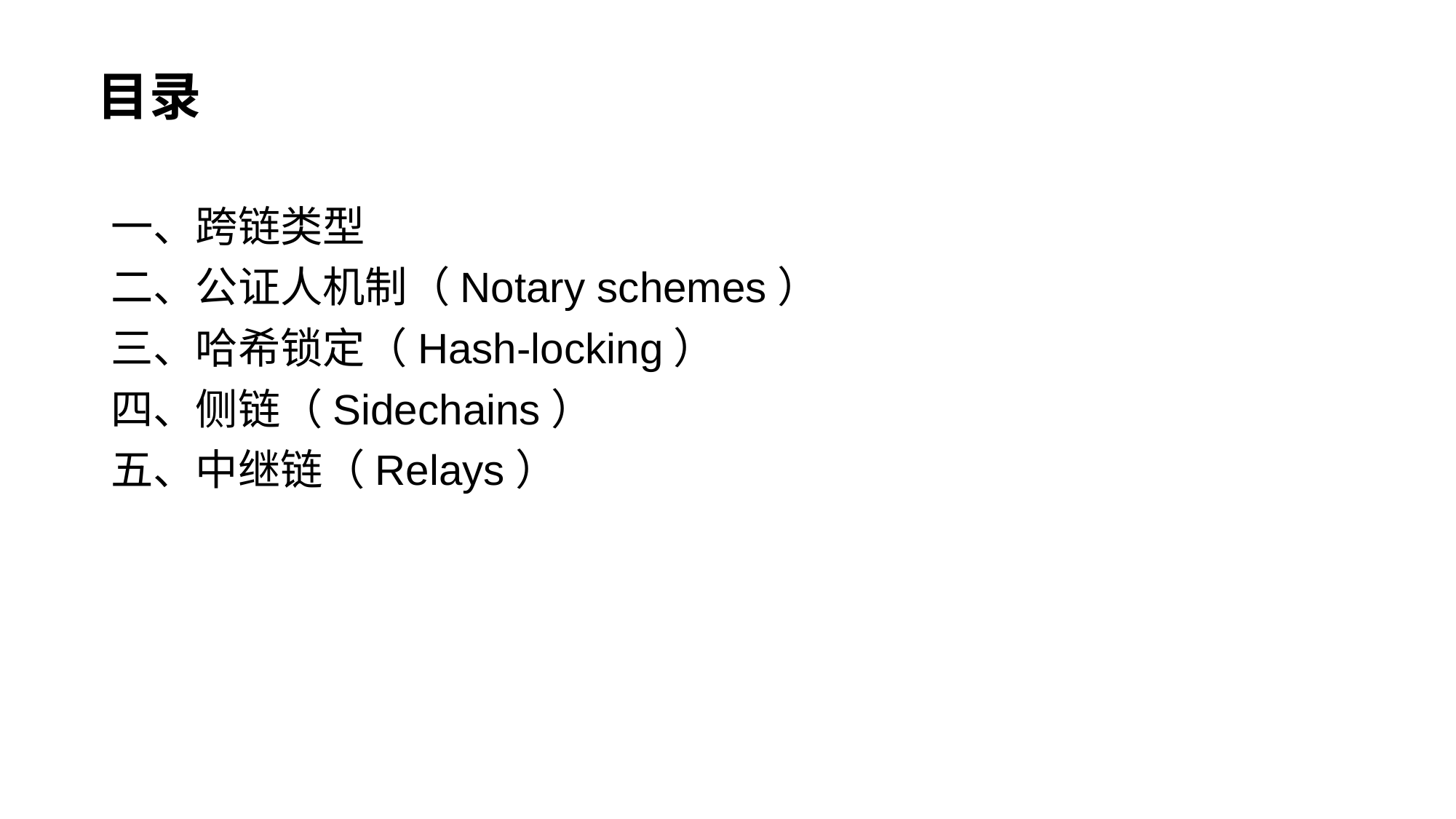

# 目录
一、跨链类型
二、公证人机制（Notary schemes）
三、哈希锁定（Hash-locking）
四、侧链（Sidechains）
五、中继链（Relays）